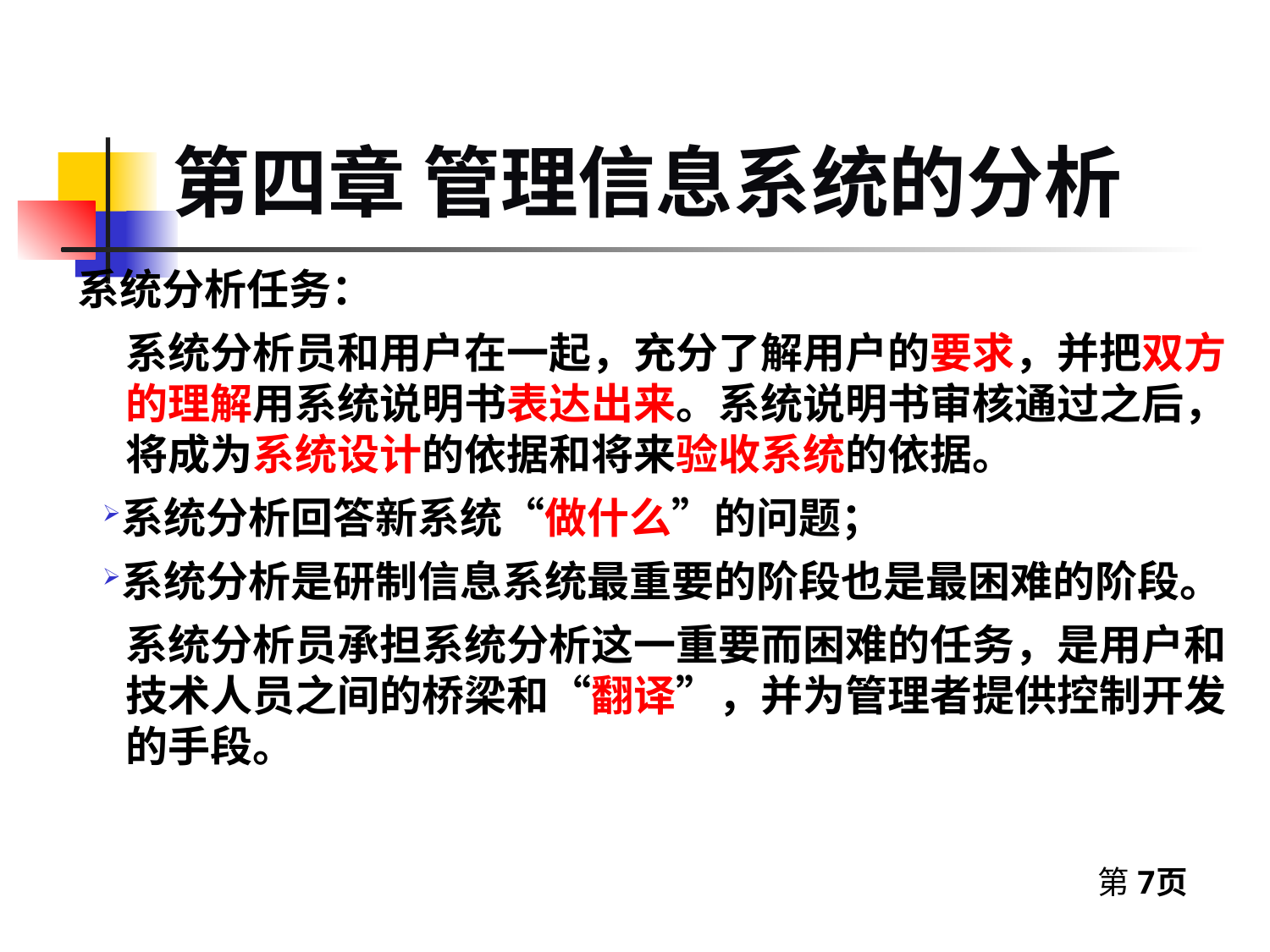

第四章 管理信息系统的分析
系统分析任务：
    系统分析员和用户在一起，充分了解用户的要求，并把双方的理解用系统说明书表达出来。系统说明书审核通过之后，将成为系统设计的依据和将来验收系统的依据。
系统分析回答新系统“做什么”的问题；
系统分析是研制信息系统最重要的阶段也是最困难的阶段。
    系统分析员承担系统分析这一重要而困难的任务，是用户和技术人员之间的桥梁和“翻译”，并为管理者提供控制开发的手段。